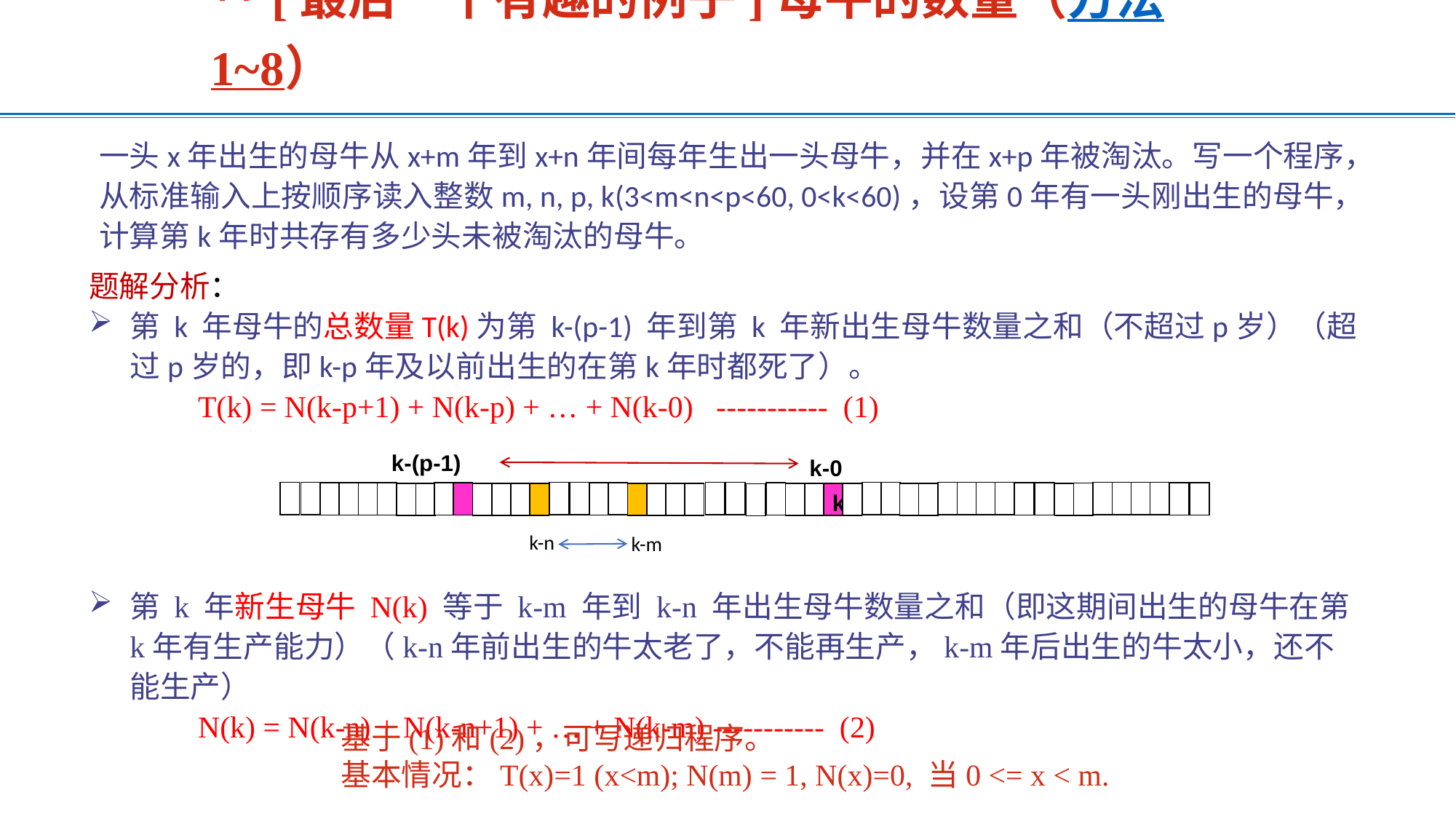

** [最后一个有趣的例子]母牛的数量（方法1~8）
一头x年出生的母牛从x+m年到x+n年间每年生出一头母牛，并在x+p年被淘汰。写一个程序，从标准输入上按顺序读入整数m, n, p, k(3<m<n<p<60, 0<k<60)，设第0年有一头刚出生的母牛，计算第k年时共存有多少头未被淘汰的母牛。
题解分析：
第 k 年母牛的总数量T(k)为第 k-(p-1) 年到第 k 年新出生母牛数量之和（不超过p岁）（超过p岁的，即k-p年及以前出生的在第k年时都死了）。
	T(k) = N(k-p+1) + N(k-p) + … + N(k-0)   -----------  (1)

第 k 年新生母牛 N(k) 等于 k-m 年到 k-n 年出生母牛数量之和（即这期间出生的母牛在第k年有生产能力）（k-n年前出生的牛太老了，不能再生产，k-m年后出生的牛太小，还不能生产）
	N(k) = N(k-n) + N(k-n+1) + … + N(k-m) -----------  (2)
k-(p-1)
k-0

k

k-n
k-m
基于(1)和(2)，可写递归程序。
基本情况：T(x)=1 (x<m); N(m) = 1, N(x)=0, 当0 <= x < m.